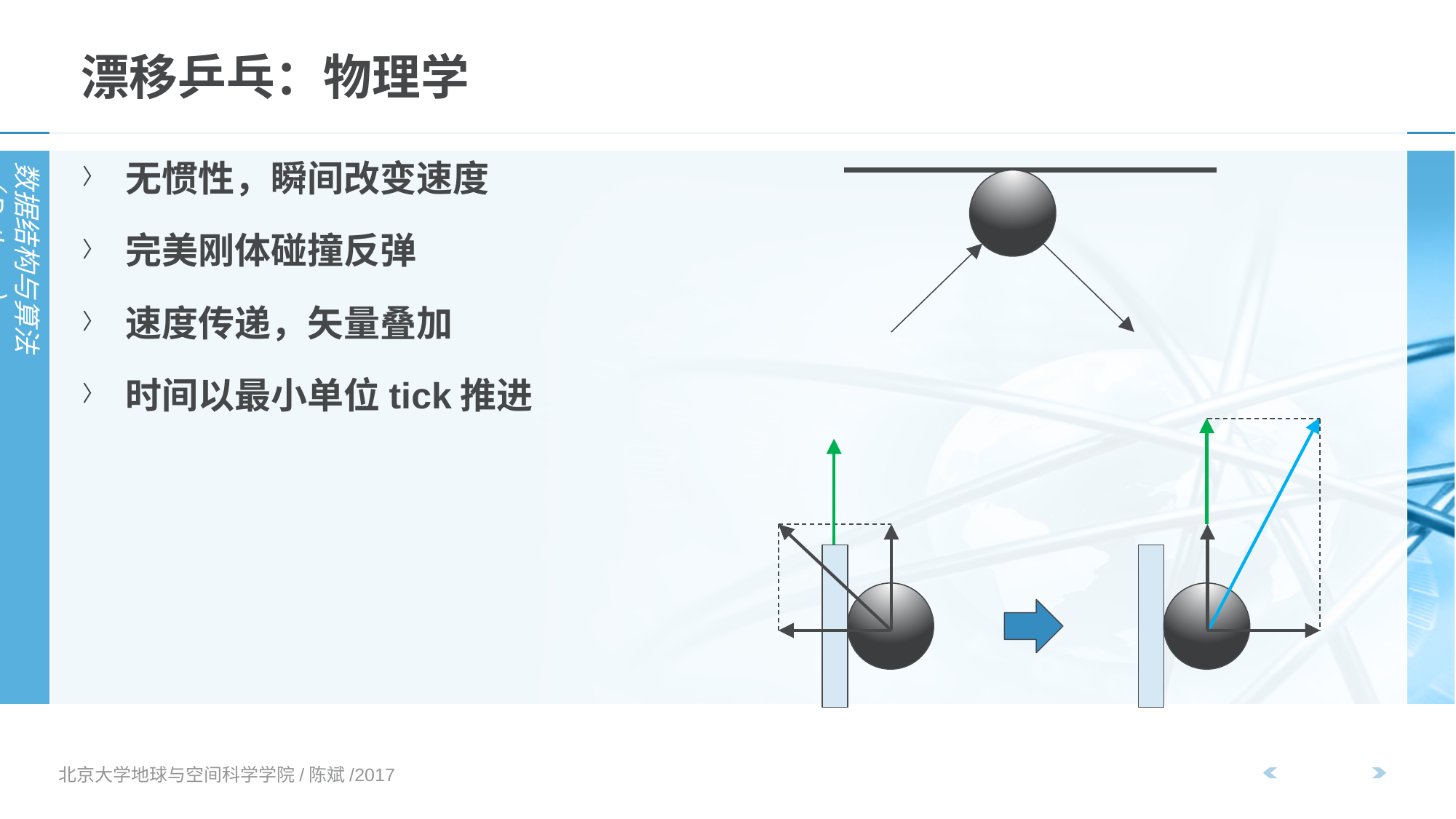

# 漂移乒乓：物理学
无惯性，瞬间改变速度
完美刚体碰撞反弹
速度传递，矢量叠加
时间以最小单位tick推进